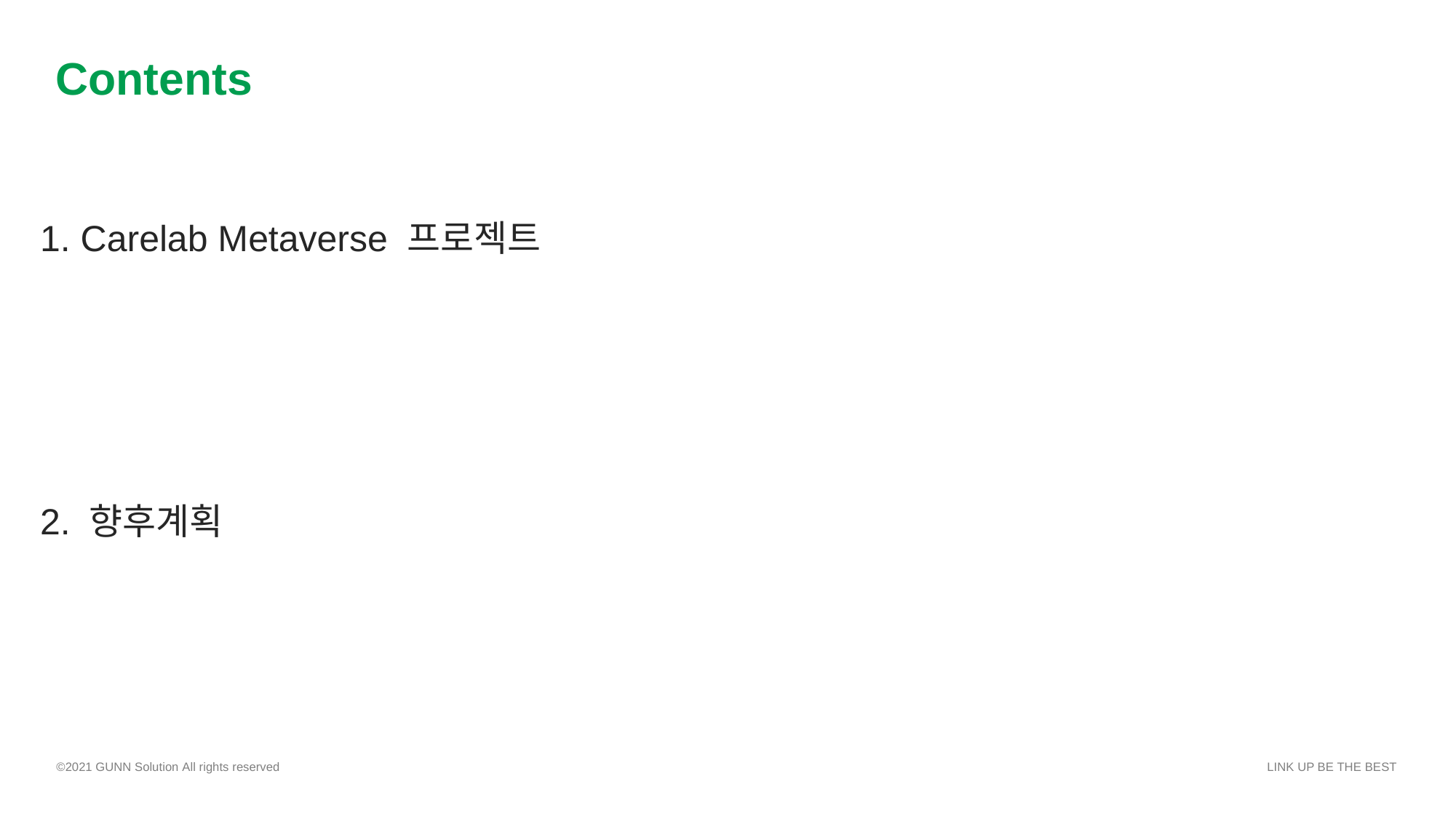

Contents

1. Carelab Metaverse 프로젝트

2. 향후계획